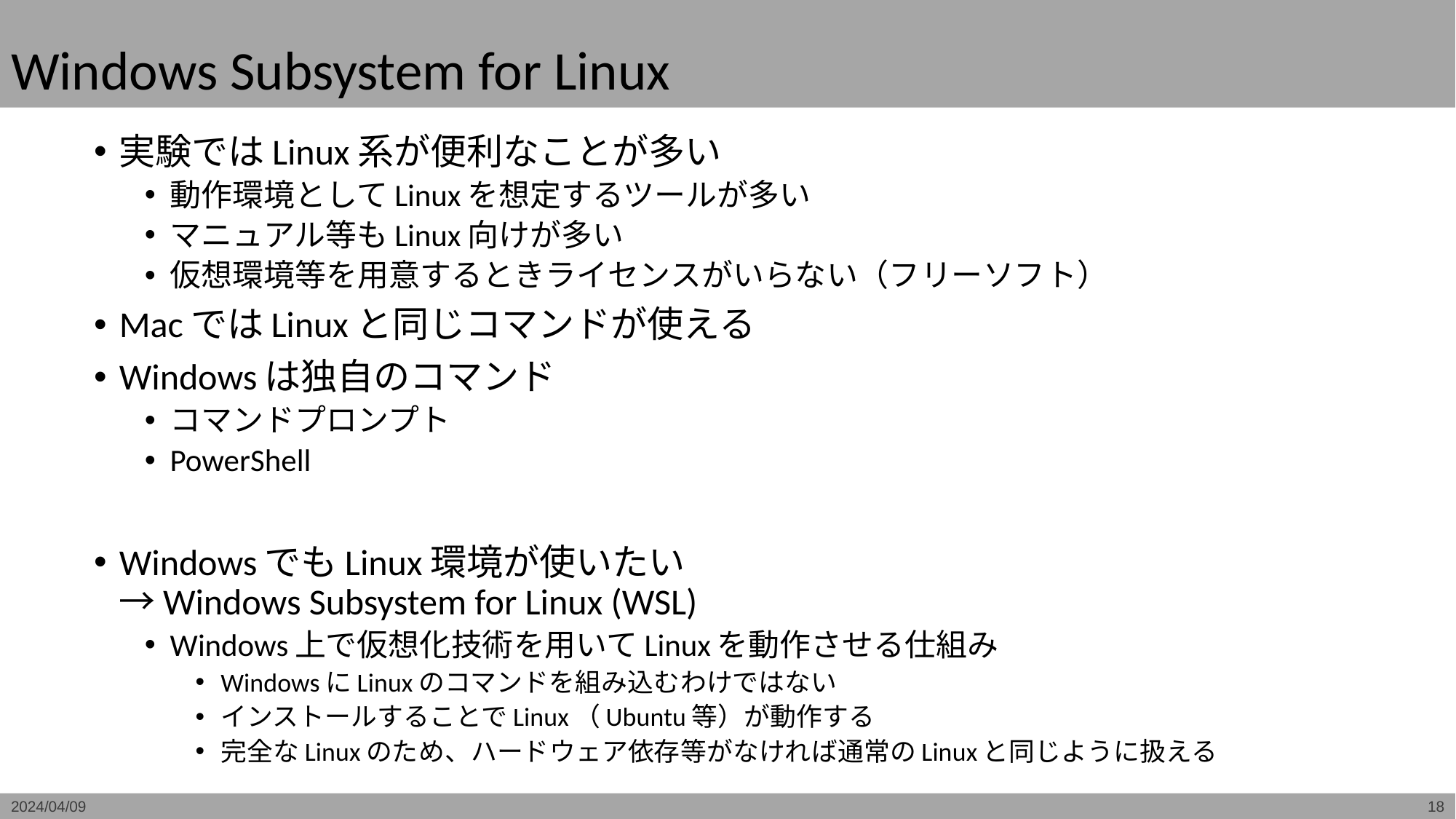

# Windows Subsystem for Linux
実験ではLinux系が便利なことが多い
動作環境としてLinuxを想定するツールが多い
マニュアル等もLinux向けが多い
仮想環境等を用意するときライセンスがいらない（フリーソフト）
MacではLinuxと同じコマンドが使える
Windowsは独自のコマンド
コマンドプロンプト
PowerShell

WindowsでもLinux環境が使いたい
→Windows Subsystem for Linux (WSL)
Windows上で仮想化技術を用いてLinuxを動作させる仕組み
WindowsにLinuxのコマンドを組み込むわけではない
インストールすることでLinux（Ubuntu等）が動作する
完全なLinuxのため、ハードウェア依存等がなければ通常のLinuxと同じように扱える

2024/04/09
18